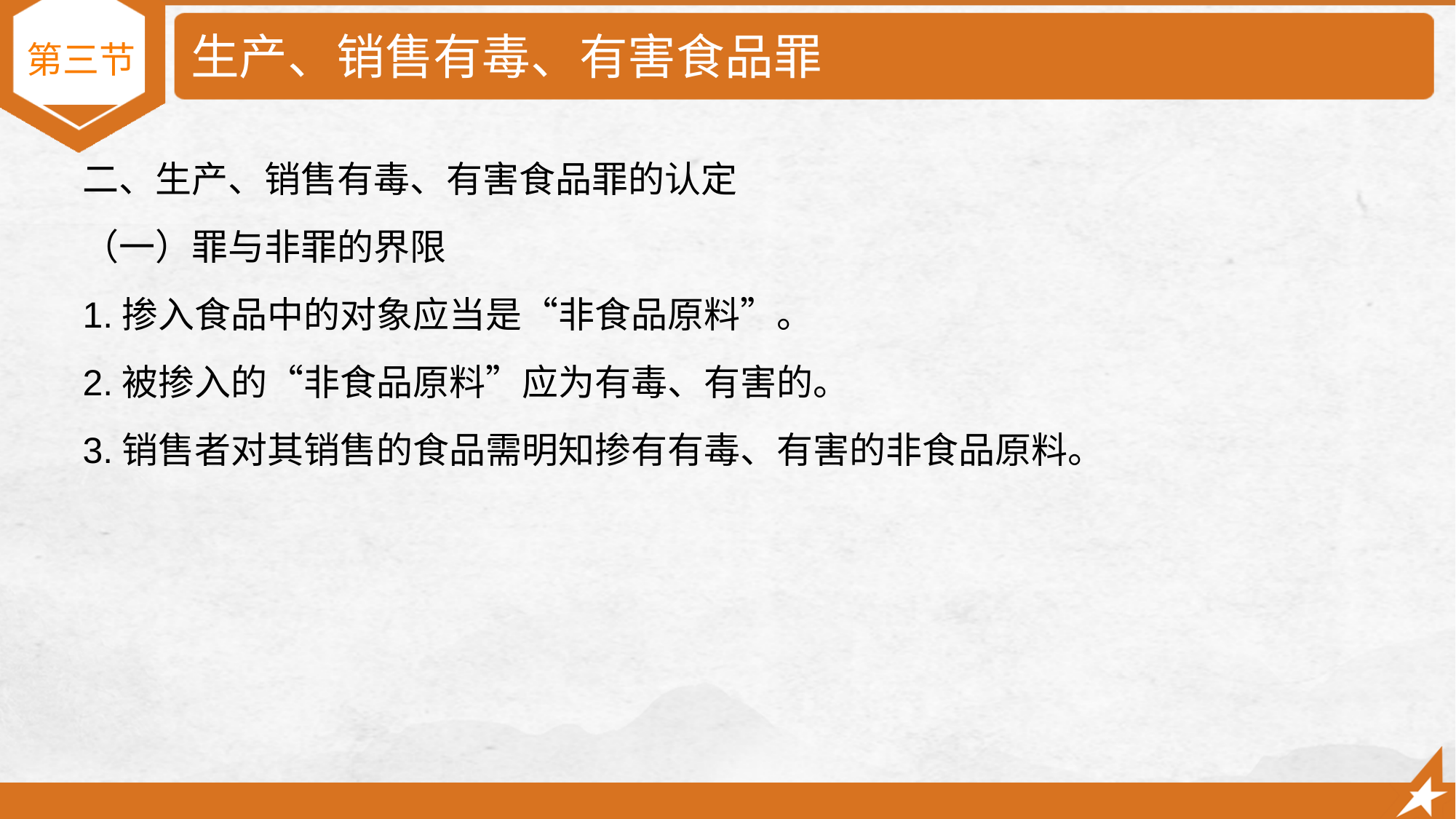

# 生产、销售有毒、有害食品罪
第三节
二、生产、销售有毒、有害食品罪的认定
（一）罪与非罪的界限
1.掺入食品中的对象应当是“非食品原料”。
2.被掺入的“非食品原料”应为有毒、有害的。
3.销售者对其销售的食品需明知掺有有毒、有害的非食品原料。